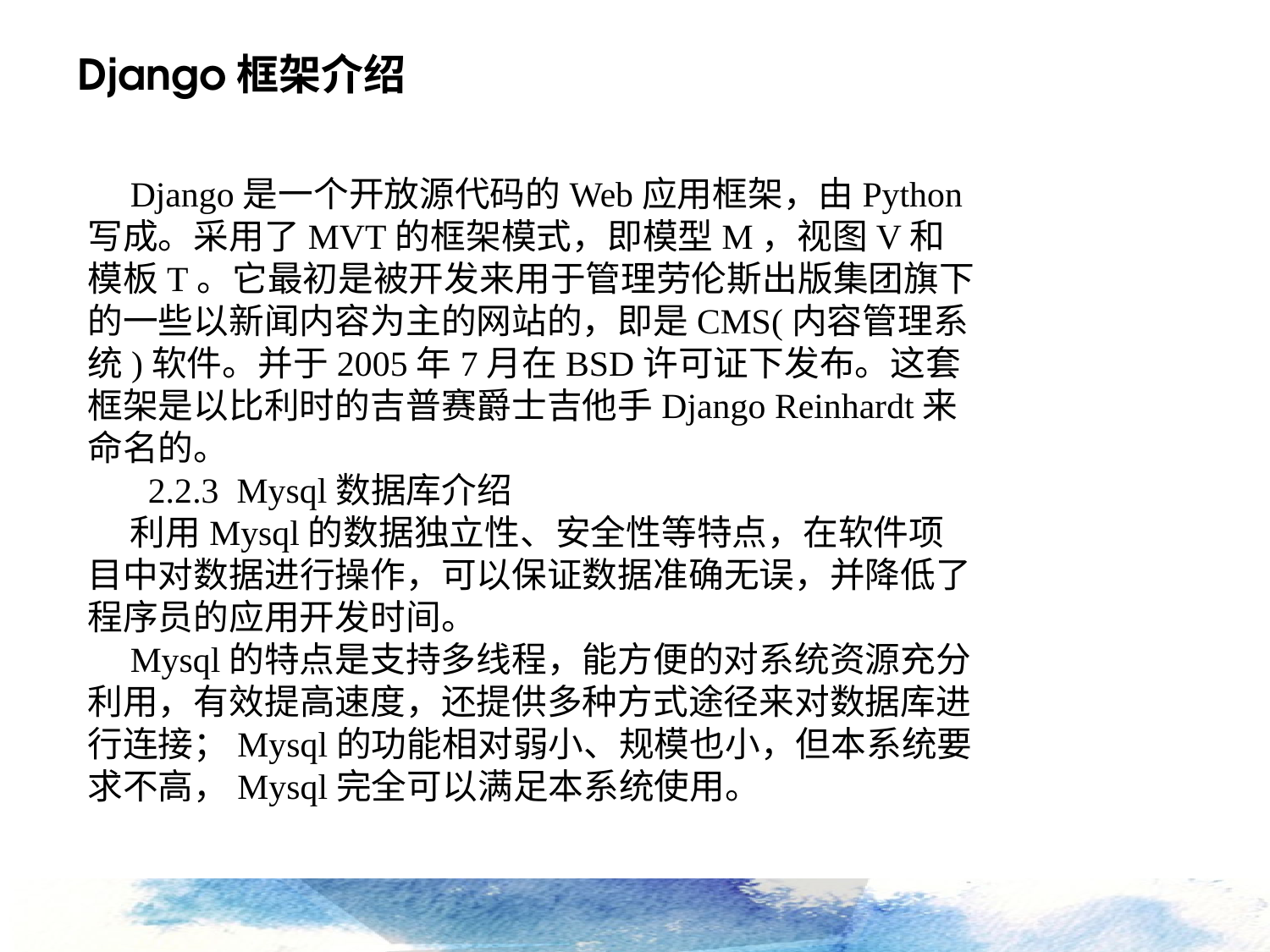

Django框架介绍
Django是一个开放源代码的Web应用框架，由Python写成。采用了MVT的框架模式，即模型M，视图V和模板T。它最初是被开发来用于管理劳伦斯出版集团旗下的一些以新闻内容为主的网站的，即是CMS(内容管理系统)软件。并于2005年7月在BSD许可证下发布。这套框架是以比利时的吉普赛爵士吉他手Django Reinhardt来命名的。
  2.2.3  Mysql数据库介绍
利用Mysql的数据独立性、安全性等特点，在软件项目中对数据进行操作，可以保证数据准确无误，并降低了程序员的应用开发时间。
Mysql的特点是支持多线程，能方便的对系统资源充分利用，有效提高速度，还提供多种方式途径来对数据库进行连接；Mysql的功能相对弱小、规模也小，但本系统要求不高，Mysql完全可以满足本系统使用。